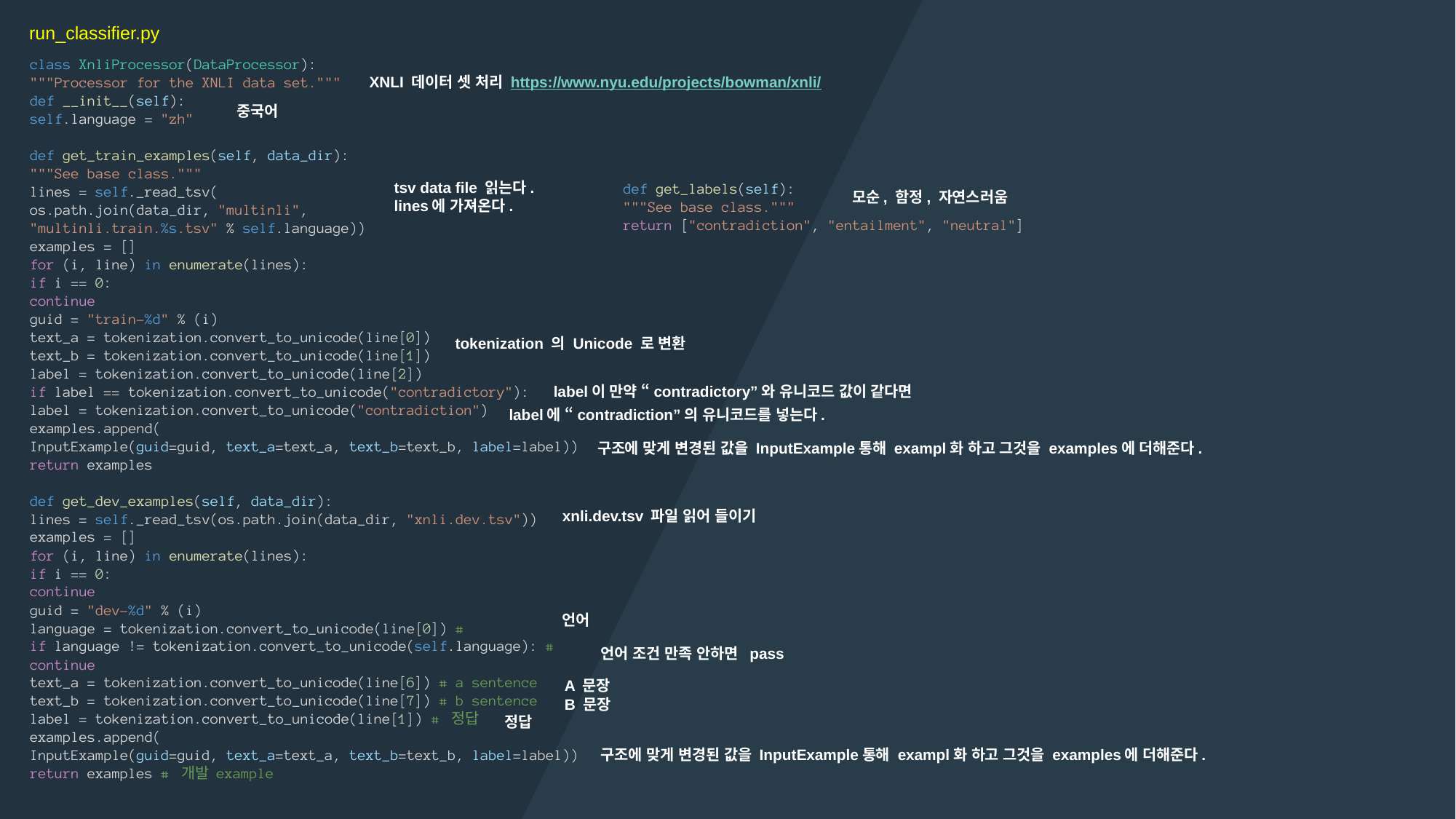

run_classifier.py
class XnliProcessor(DataProcessor):
"""Processor for the XNLI data set."""
def __init__(self):
self.language = "zh"
def get_train_examples(self, data_dir):
"""See base class."""
lines = self._read_tsv(
os.path.join(data_dir, "multinli",
"multinli.train.%s.tsv" % self.language))
examples = []
for (i, line) in enumerate(lines):
if i == 0:
continue
guid = "train-%d" % (i)
text_a = tokenization.convert_to_unicode(line[0])
text_b = tokenization.convert_to_unicode(line[1])
label = tokenization.convert_to_unicode(line[2])
if label == tokenization.convert_to_unicode("contradictory"):
label = tokenization.convert_to_unicode("contradiction")
examples.append(
InputExample(guid=guid, text_a=text_a, text_b=text_b, label=label))
return examples
def get_dev_examples(self, data_dir):
lines = self._read_tsv(os.path.join(data_dir, "xnli.dev.tsv"))
examples = []
for (i, line) in enumerate(lines):
if i == 0:
continue
guid = "dev-%d" % (i)
language = tokenization.convert_to_unicode(line[0]) #
if language != tokenization.convert_to_unicode(self.language): #
continue
text_a = tokenization.convert_to_unicode(line[6]) # a sentence
text_b = tokenization.convert_to_unicode(line[7]) # b sentence
label = tokenization.convert_to_unicode(line[1]) # 정답
examples.append(
InputExample(guid=guid, text_a=text_a, text_b=text_b, label=label))
return examples # 개발 example

XNLI 데이터 셋 처리 https://www.nyu.edu/projects/bowman/xnli/
중국어
tsv data file 읽는다.
lines에 가져온다.
def get_labels(self):
"""See base class."""
return ["contradiction", "entailment", "neutral"]
모순, 함정, 자연스러움
tokenization 의 Unicode 로 변환
label이 만약 “contradictory”와 유니코드 값이 같다면
label에 “contradiction”의 유니코드를 넣는다.
구조에 맞게 변경된 값을 InputExample통해 exampl화 하고 그것을 examples에 더해준다.
xnli.dev.tsv 파일 읽어 들이기
언어
언어 조건 만족 안하면  pass
A 문장
B 문장
정답
구조에 맞게 변경된 값을 InputExample통해 exampl화 하고 그것을 examples에 더해준다.